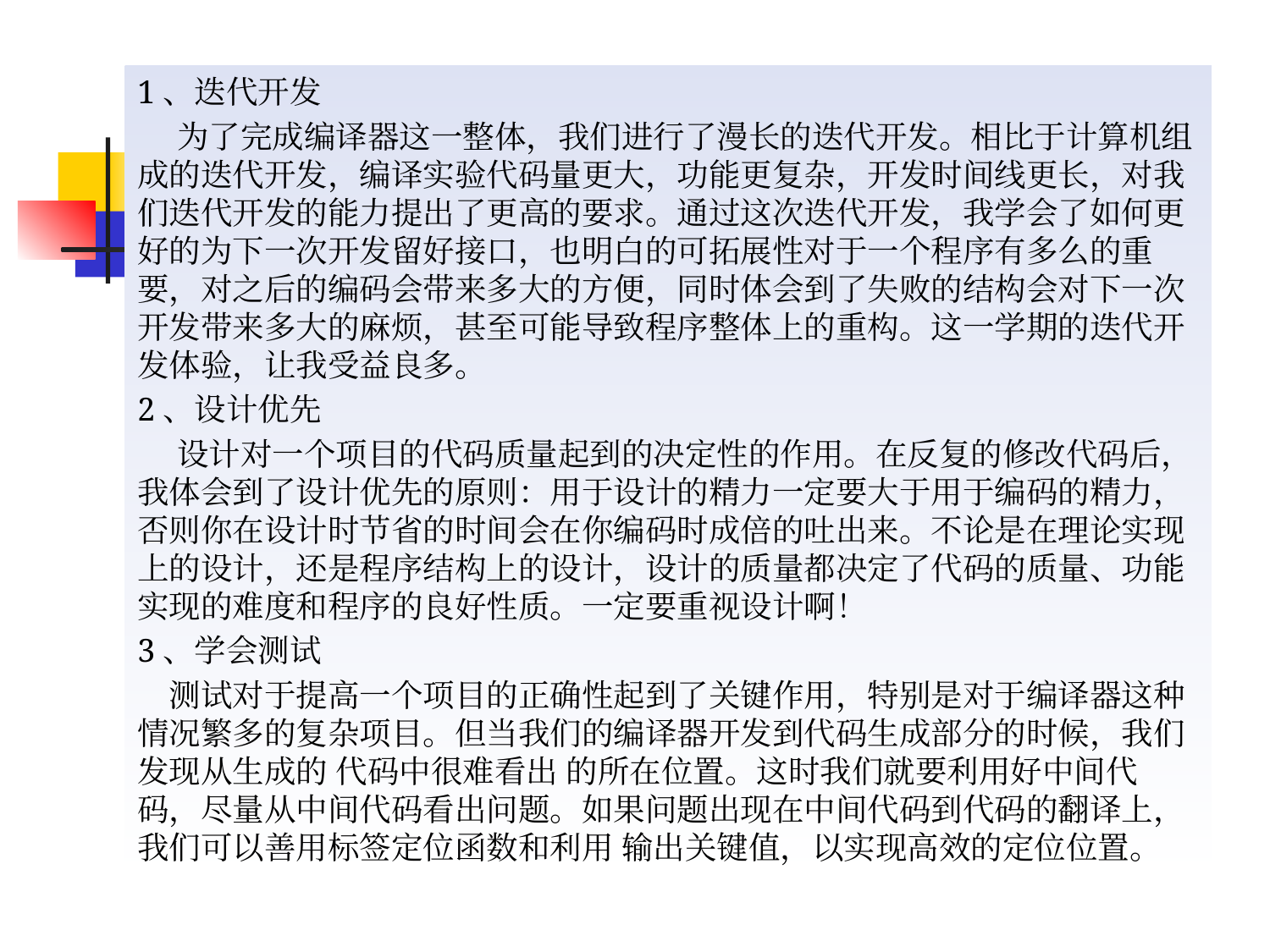

1、迭代开发
    为了完成编译器这一整体，我们进行了漫长的迭代开发。相比于计算机组成的迭代开发，编译实验代码量更大，功能更复杂，开发时间线更长，对我们迭代开发的能力提出了更高的要求。通过这次迭代开发，我学会了如何更好的为下一次开发留好接口，也明白的可拓展性对于一个程序有多么的重要，对之后的编码会带来多大的方便，同时体会到了失败的结构会对下一次开发带来多大的麻烦，甚至可能导致程序整体上的重构。这一学期的迭代开发体验，让我受益良多。
2、设计优先
    设计对一个项目的代码质量起到的决定性的作用。在反复的修改代码后，我体会到了设计优先的原则：用于设计的精力一定要大于用于编码的精力，否则你在设计时节省的时间会在你编码时成倍的吐出来。不论是在理论实现上的设计，还是程序结构上的设计，设计的质量都决定了代码的质量、功能实现的难度和程序的良好性质。一定要重视设计啊！
3、学会测试
   测试对于提高一个项目的正确性起到了关键作用，特别是对于编译器这种情况繁多的复杂项目。但当我们的编译器开发到代码生成部分的时候，我们发现从生成的 代码中很难看出 的所在位置。这时我们就要利用好中间代码，尽量从中间代码看出问题。如果问题出现在中间代码到代码的翻译上，我们可以善用标签定位函数和利用 输出关键值，以实现高效的定位位置。